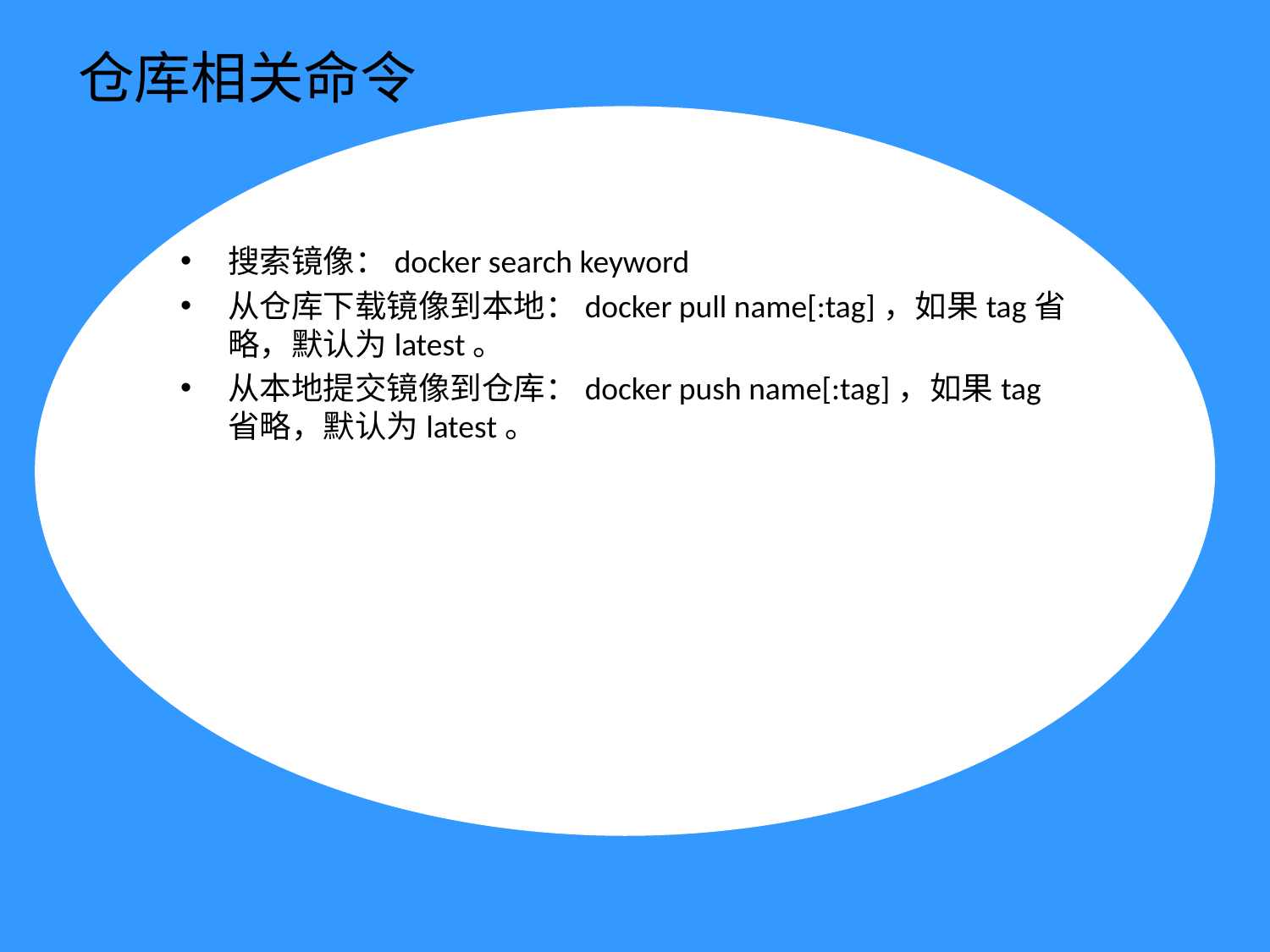

# 仓库相关命令
搜索镜像：docker search keyword
从仓库下载镜像到本地：docker pull name[:tag]，如果tag省略，默认为latest。
从本地提交镜像到仓库：docker push name[:tag]，如果tag省略，默认为latest。